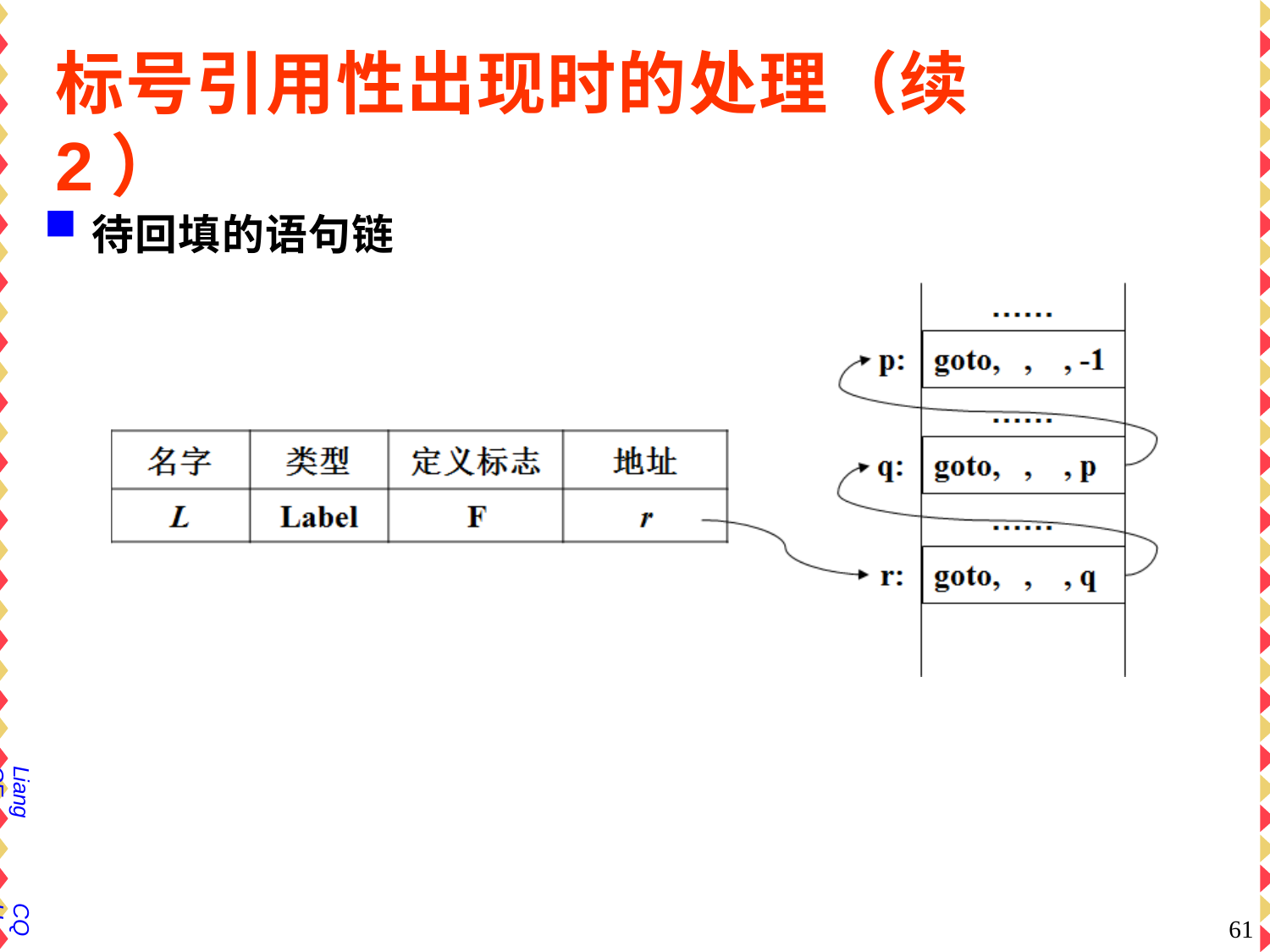

# 标号引用性出现时的处理（续2）
待回填的语句链

Liang GE
CQU
61